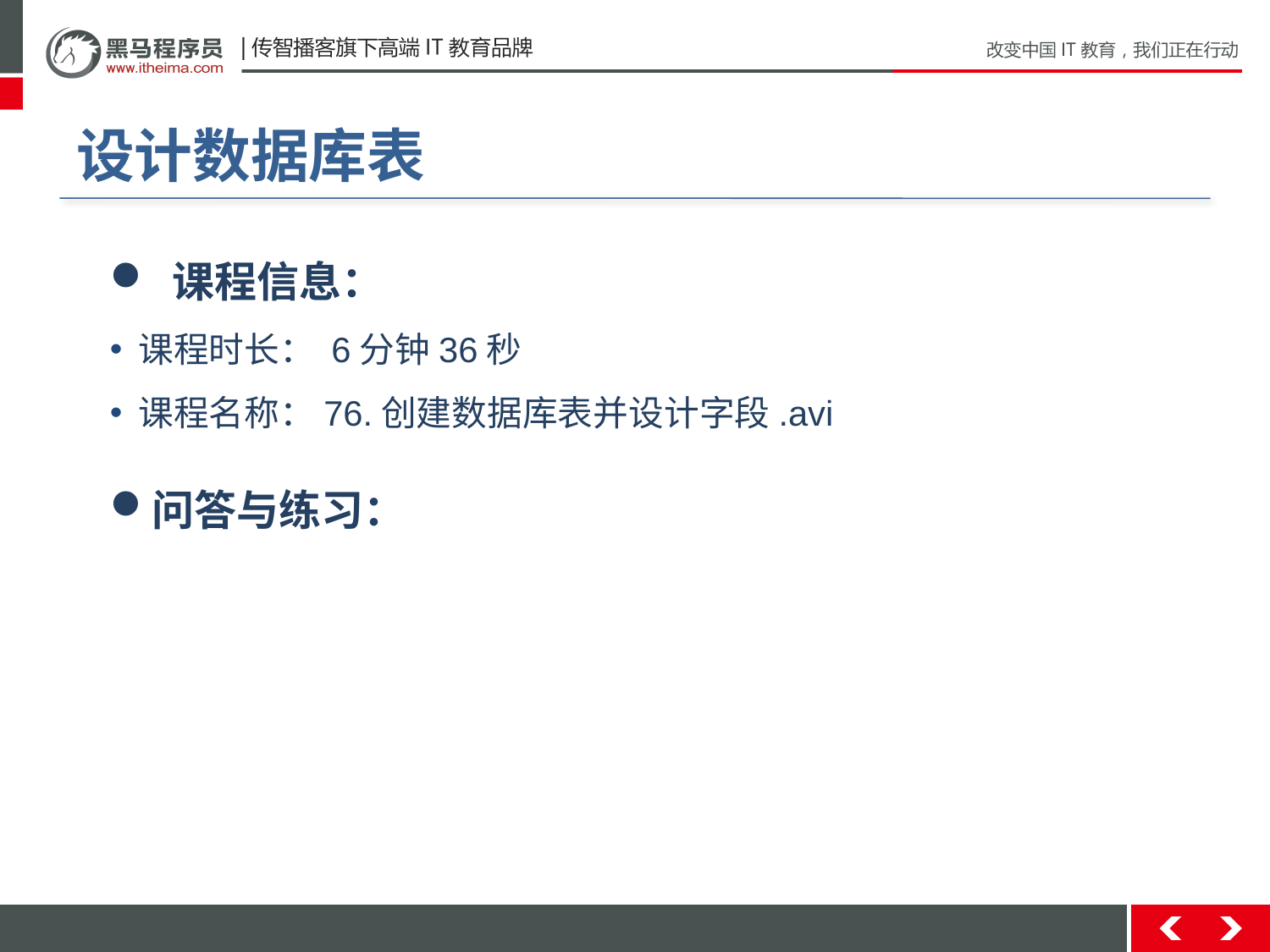

# 设计数据库表
 课程信息：
 课程时长： 6分钟36秒
 课程名称：76.创建数据库表并设计字段.avi
问答与练习：